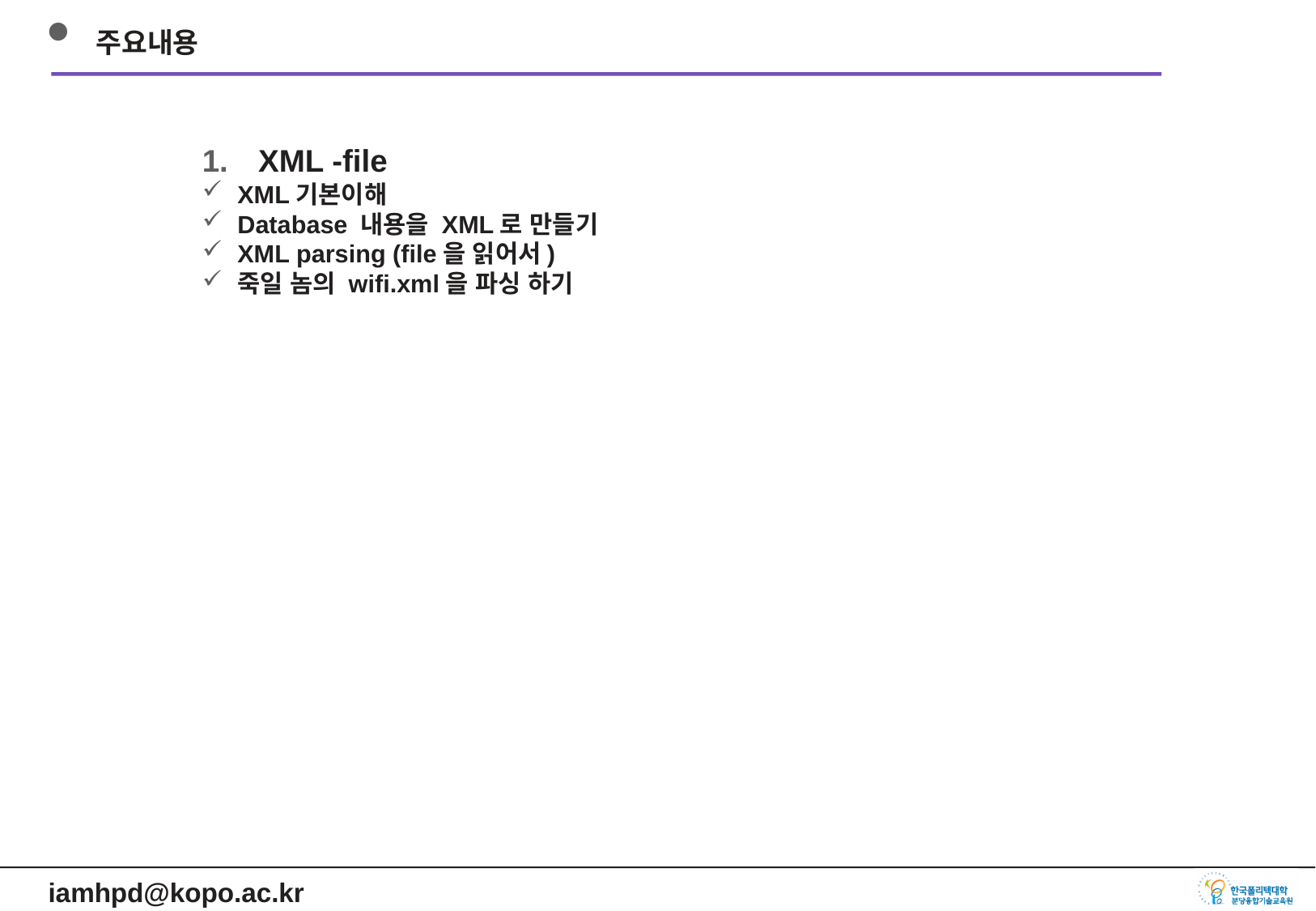

주요내용

XML -file
XML기본이해
Database 내용을 XML로 만들기
XML parsing (file을 읽어서)
죽일 놈의 wifi.xml을 파싱 하기
2